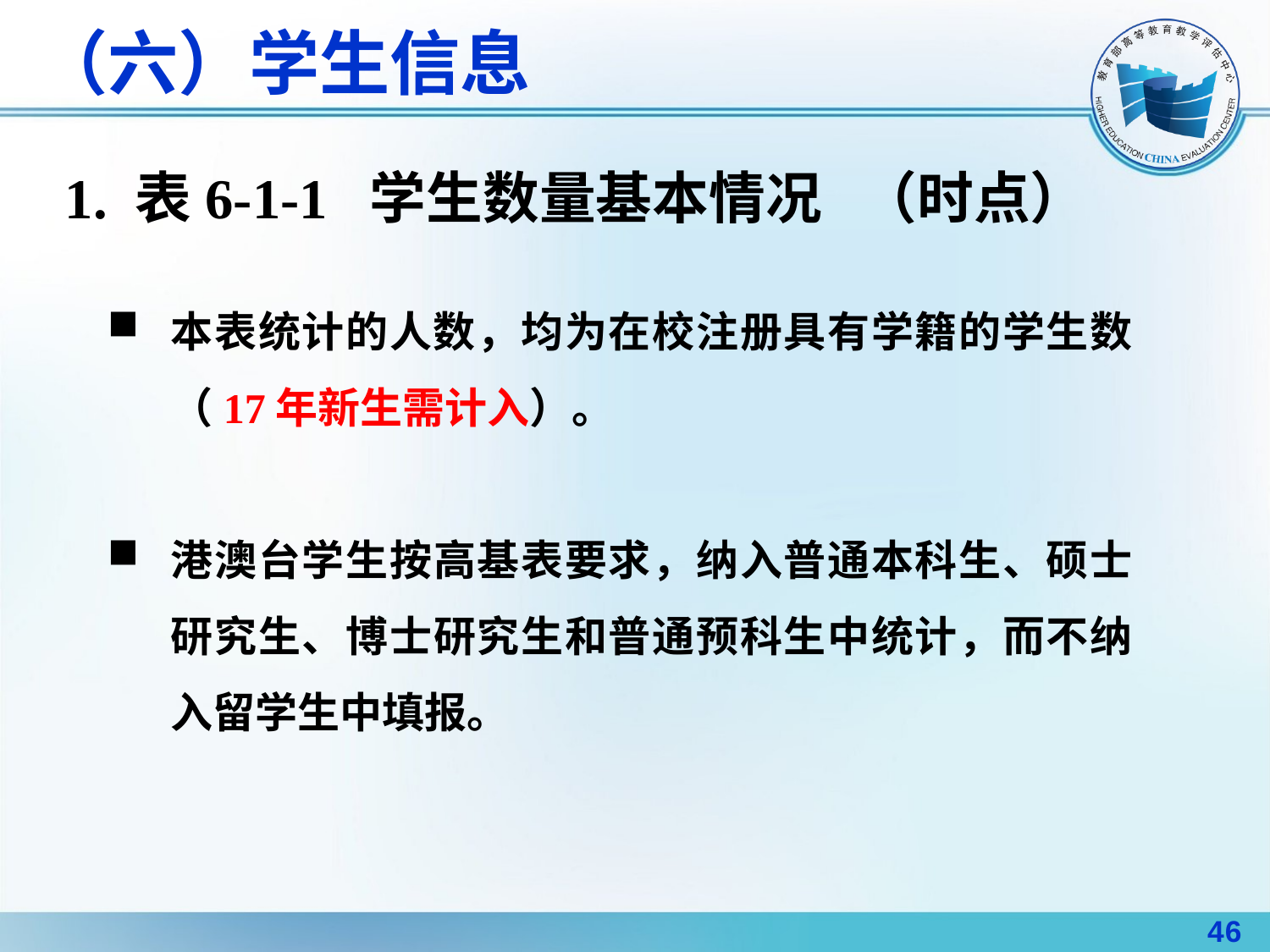

# （六）学生信息
1. 表6-1-1  学生数量基本情况   （时点）
本表统计的人数，均为在校注册具有学籍的学生数（17年新生需计入）。

港澳台学生按高基表要求，纳入普通本科生、硕士研究生、博士研究生和普通预科生中统计，而不纳入留学生中填报。